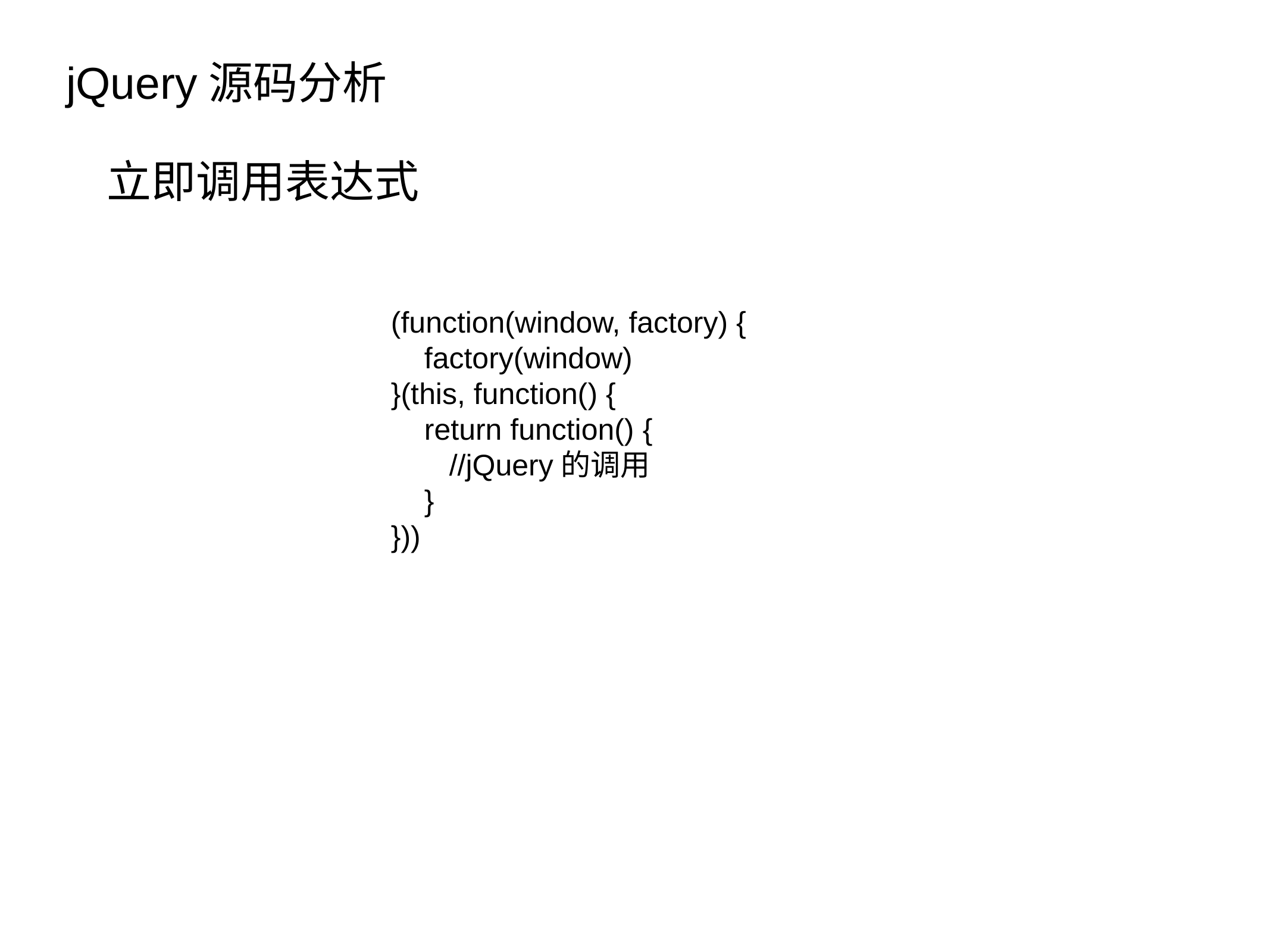

jQuery源码分析
立即调用表达式
(function(window, factory) {
    factory(window)
}(this, function() {
    return function() {
       //jQuery的调用
    }
}))